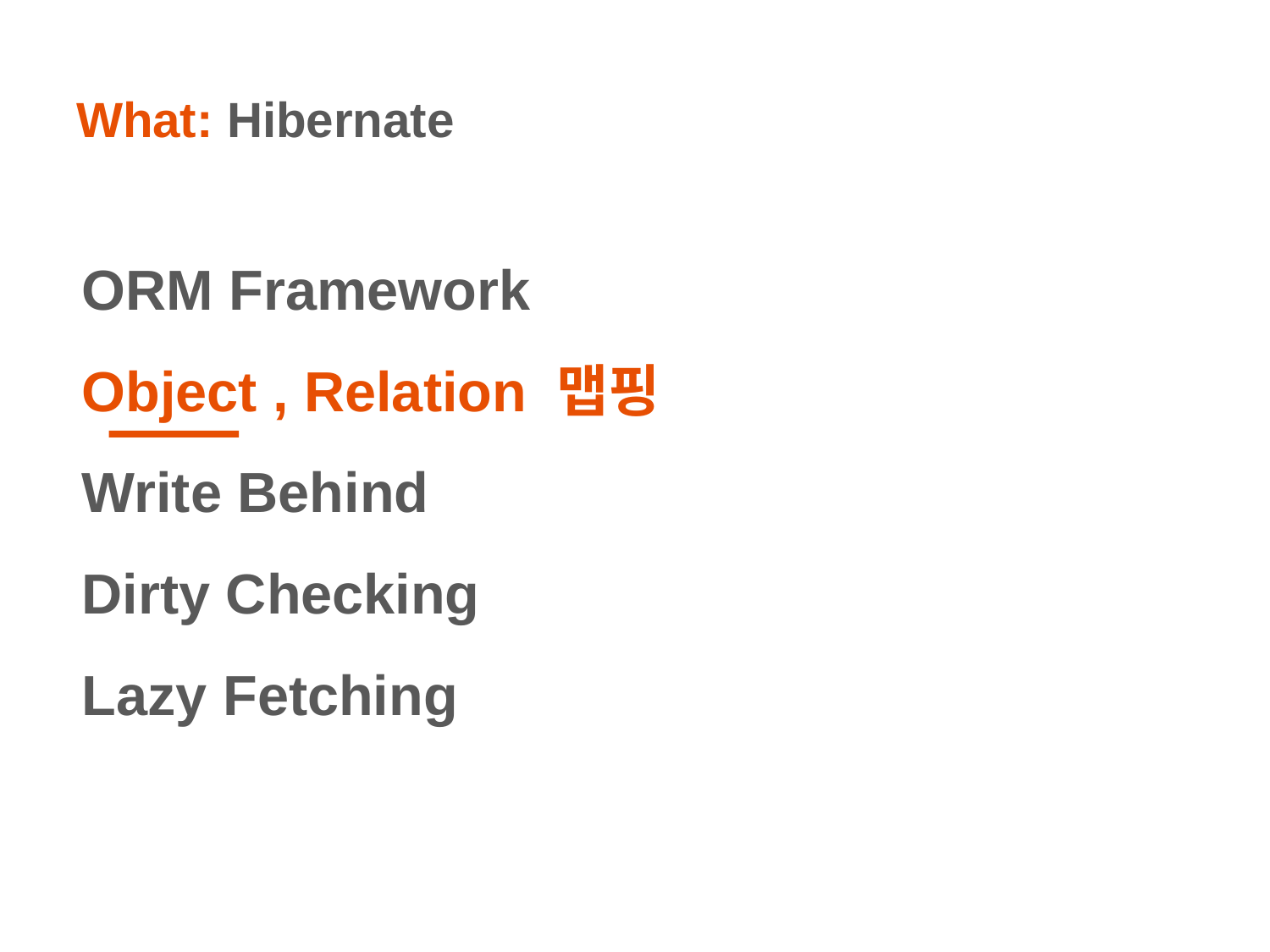

# What: Hibernate
ORM Framework
Object , Relation 맵핑
Write Behind
Dirty Checking
Lazy Fetching